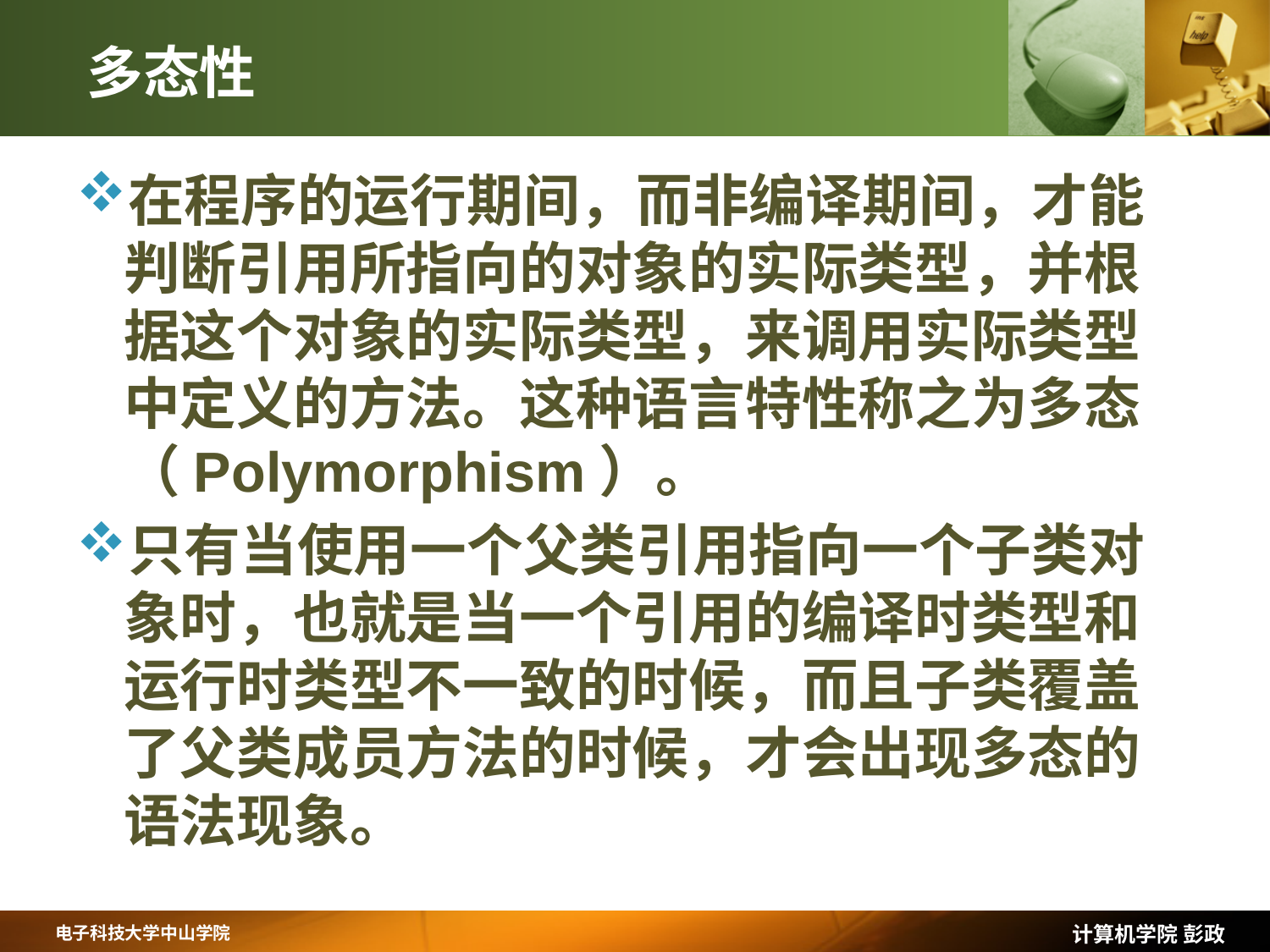

# 多态性
在程序的运行期间，而非编译期间，才能判断引用所指向的对象的实际类型，并根据这个对象的实际类型，来调用实际类型中定义的方法。这种语言特性称之为多态（Polymorphism）。
只有当使用一个父类引用指向一个子类对象时，也就是当一个引用的编译时类型和运行时类型不一致的时候，而且子类覆盖了父类成员方法的时候，才会出现多态的语法现象。
计算机学院 彭政
电子科技大学中山学院